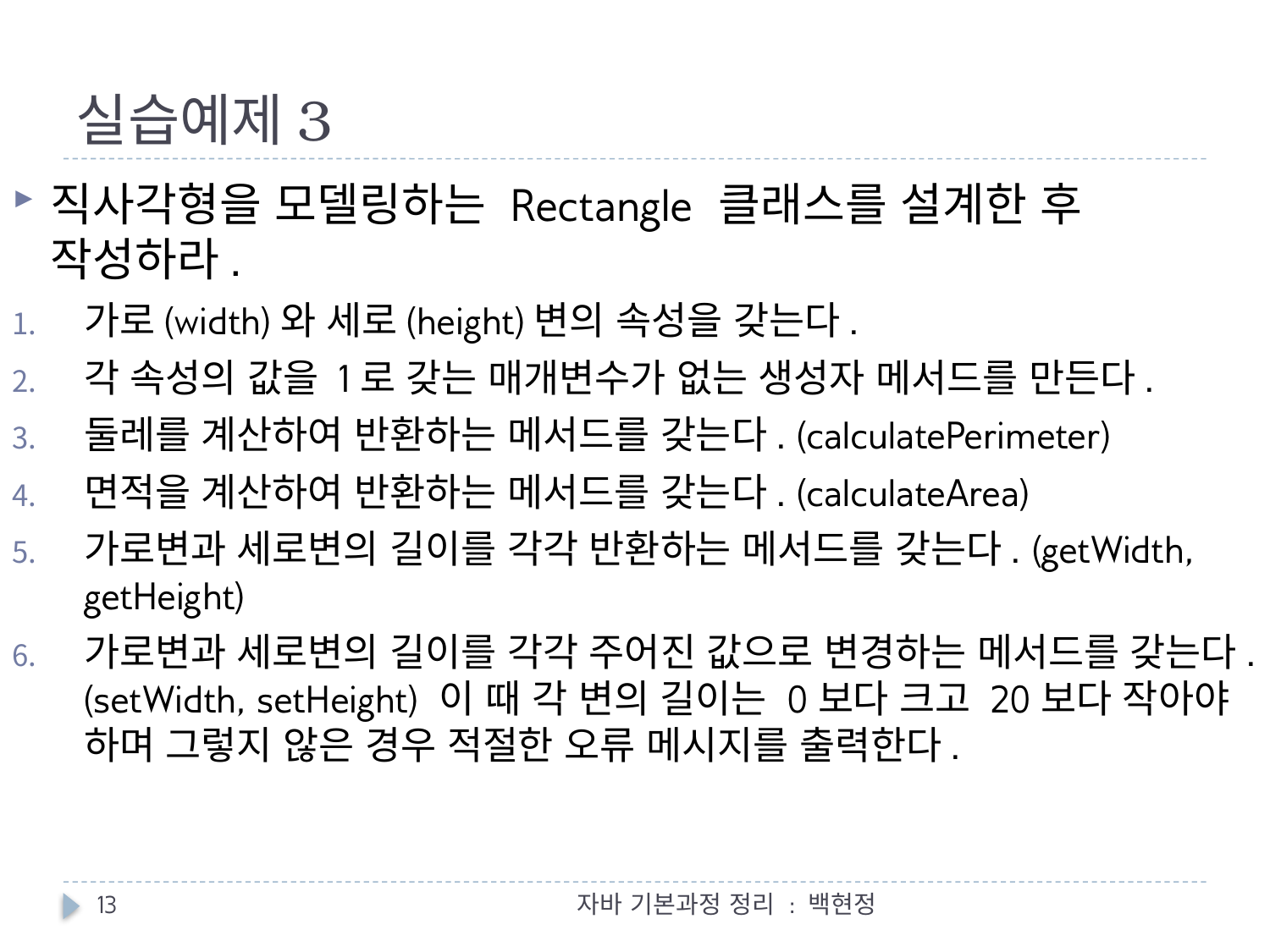

# 실습예제3
직사각형을 모델링하는 Rectangle 클래스를 설계한 후 작성하라.
가로(width)와 세로(height)변의 속성을 갖는다.
각 속성의 값을 1로 갖는 매개변수가 없는 생성자 메서드를 만든다.
둘레를 계산하여 반환하는 메서드를 갖는다. (calculatePerimeter)
면적을 계산하여 반환하는 메서드를 갖는다. (calculateArea)
가로변과 세로변의 길이를 각각 반환하는 메서드를 갖는다. (getWidth, getHeight)
가로변과 세로변의 길이를 각각 주어진 값으로 변경하는 메서드를 갖는다. (setWidth, setHeight) 이 때 각 변의 길이는 0보다 크고 20보다 작아야 하며 그렇지 않은 경우 적절한 오류 메시지를 출력한다.

13
자바 기본과정 정리 : 백현정